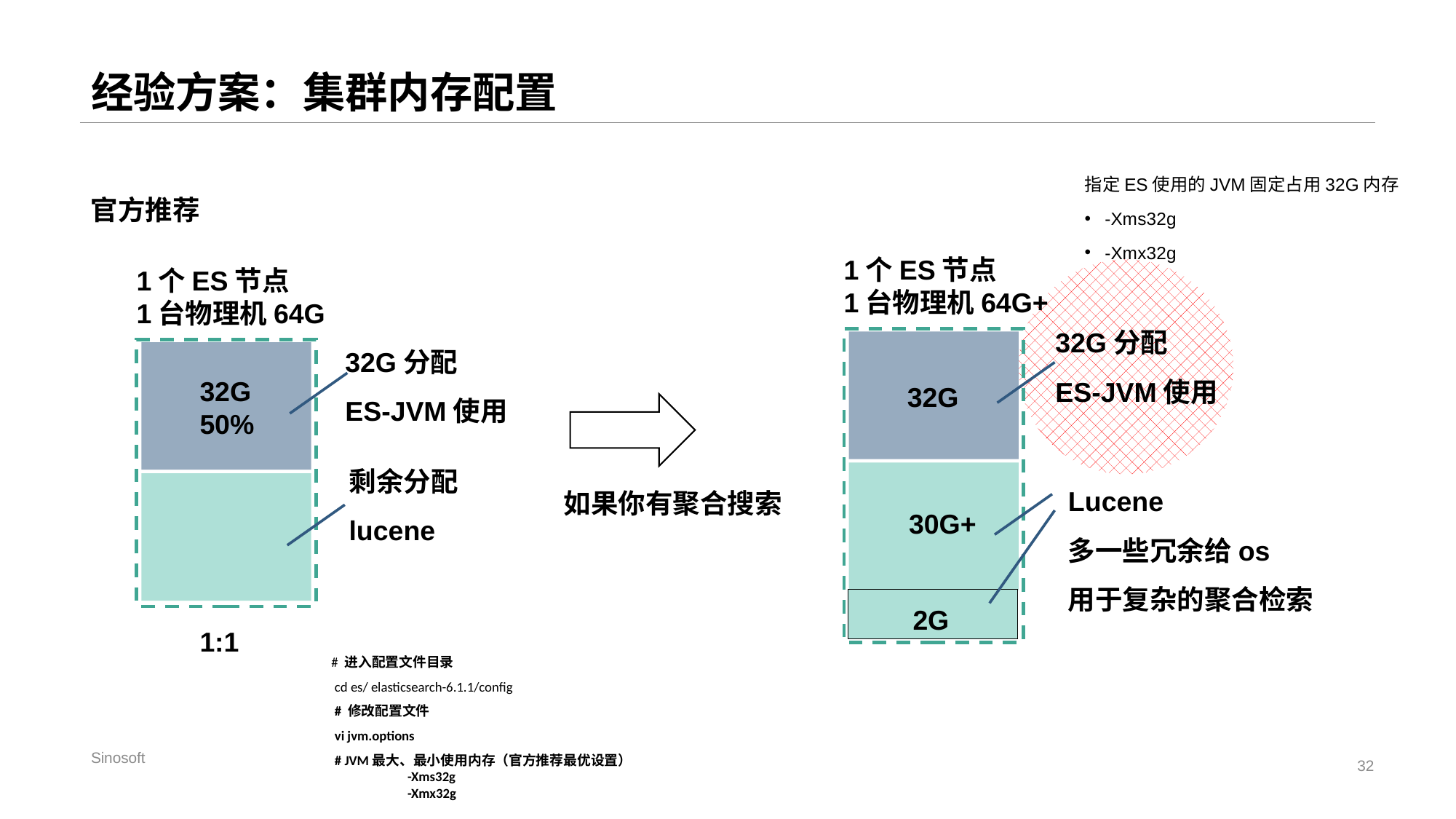

# 经验方案：集群内存配置
指定ES使用的JVM固定占用32G内存
-Xms32g
-Xmx32g
官方推荐
1个ES节点
1台物理机64G+
1个ES节点
1台物理机64G

32G分配
ES-JVM使用
32G分配
ES-JVM使用

32G
32G
50%

剩余分配
lucene

Lucene
多一些冗余给os
用于复杂的聚合检索
如果你有聚合搜索

30G+
2G

1:1
# 进入配置文件目录
cd es/ elasticsearch-6.1.1/config
# 修改配置文件
vi jvm.options
# JVM最大、最小使用内存（官方推荐最优设置）
	-Xms32g
	-Xmx32g
Sinosoft
32